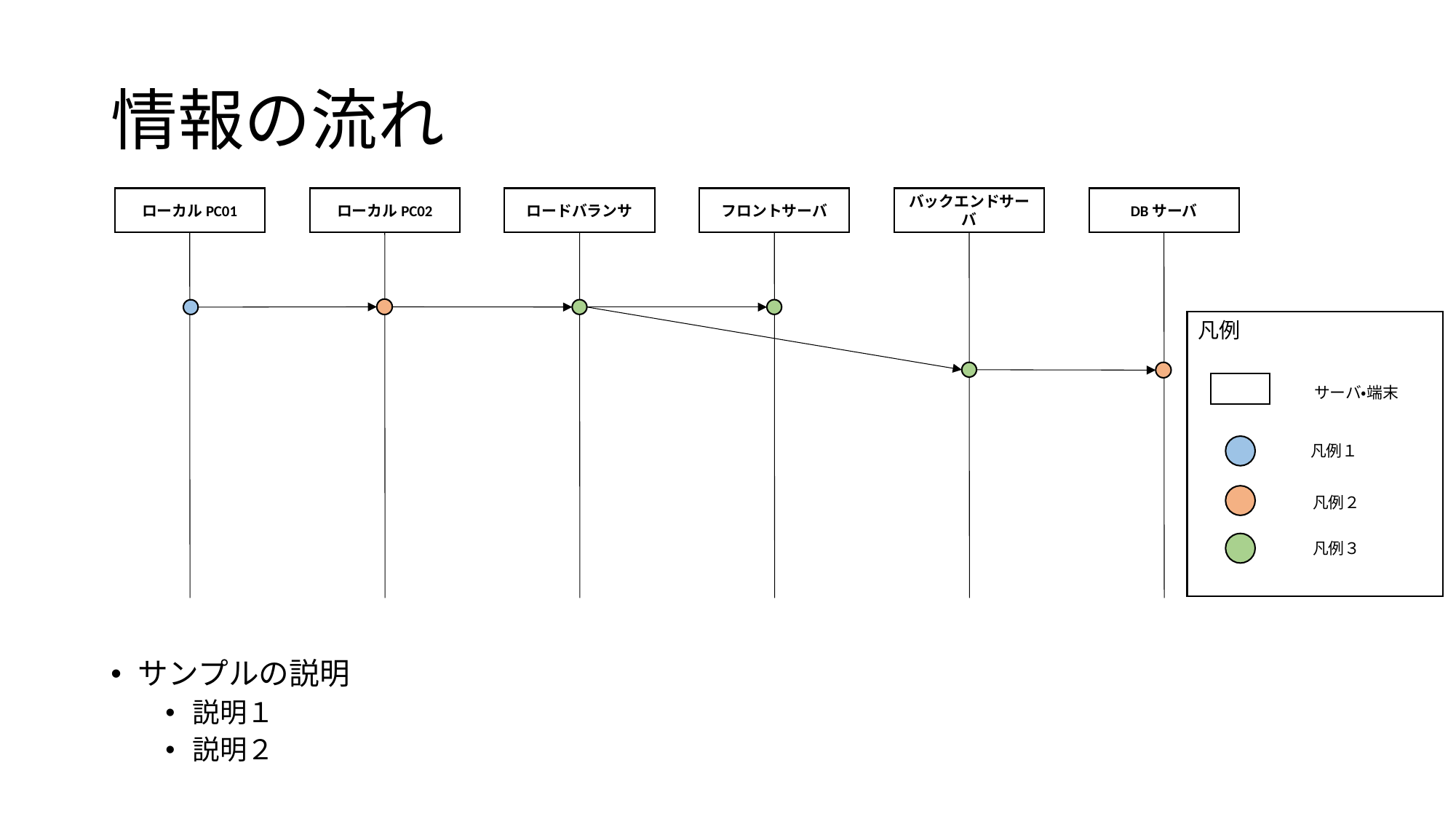

# 情報の流れ
ローカルPC01
ローカルPC02
ロードバランサ
フロントサーバ
バックエンドサーバ
DBサーバ

凡例

サーバ・端末
凡例１

凡例２
凡例３

サンプルの説明
説明１
説明２